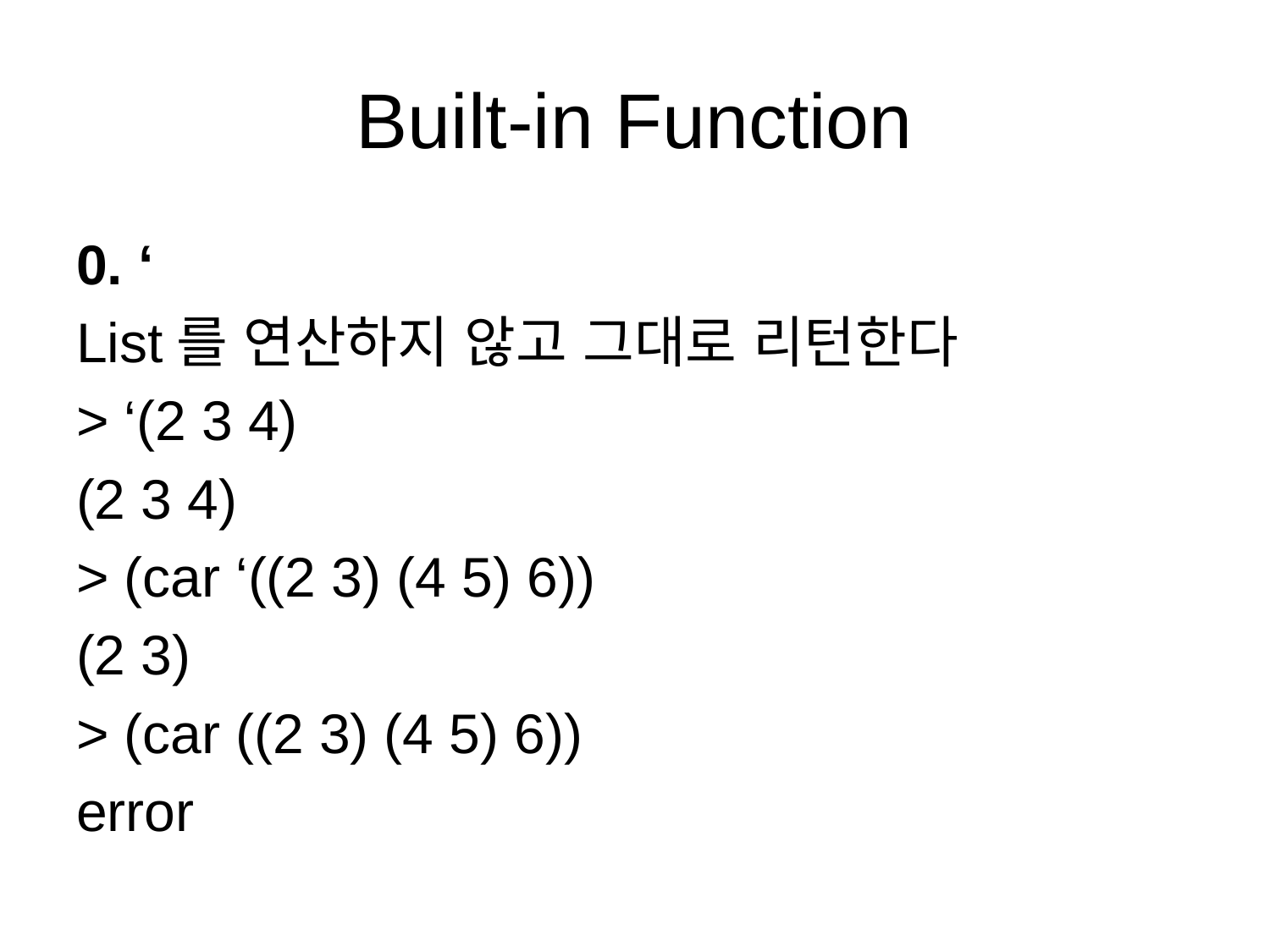

# Built-in Function
0. ‘
List를 연산하지 않고 그대로 리턴한다
> ‘(2 3 4)
(2 3 4)
> (car ‘((2 3) (4 5) 6))
(2 3)
> (car ((2 3) (4 5) 6))
error